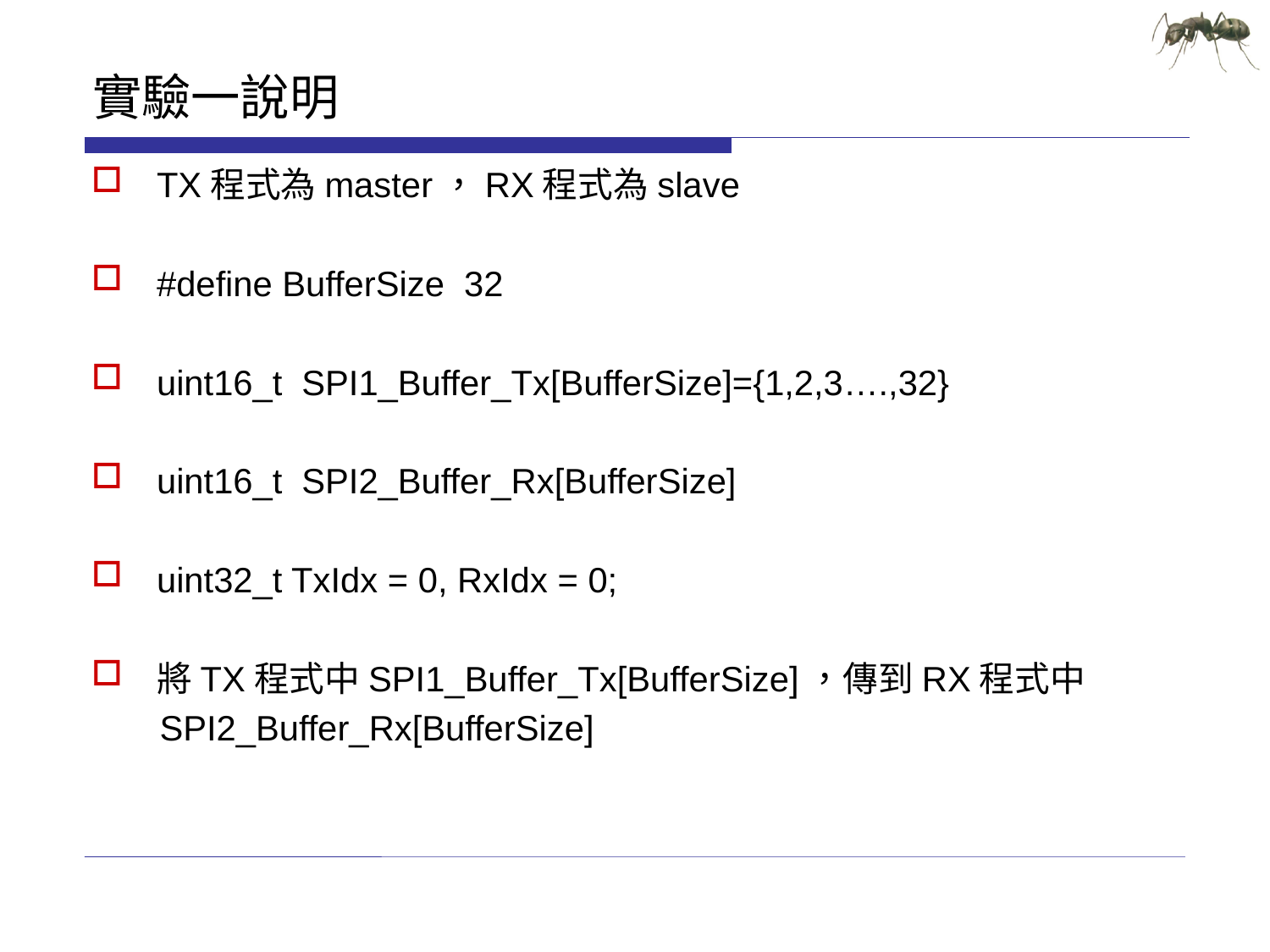

# 實驗一說明
TX程式為master，RX程式為slave

#define BufferSize  32

uint16_t  SPI1_Buffer_Tx[BufferSize]={1,2,3….,32}

uint16_t  SPI2_Buffer_Rx[BufferSize]

uint32_t TxIdx = 0, RxIdx = 0;

將TX程式中SPI1_Buffer_Tx[BufferSize]，傳到RX程式中
       SPI2_Buffer_Rx[BufferSize]